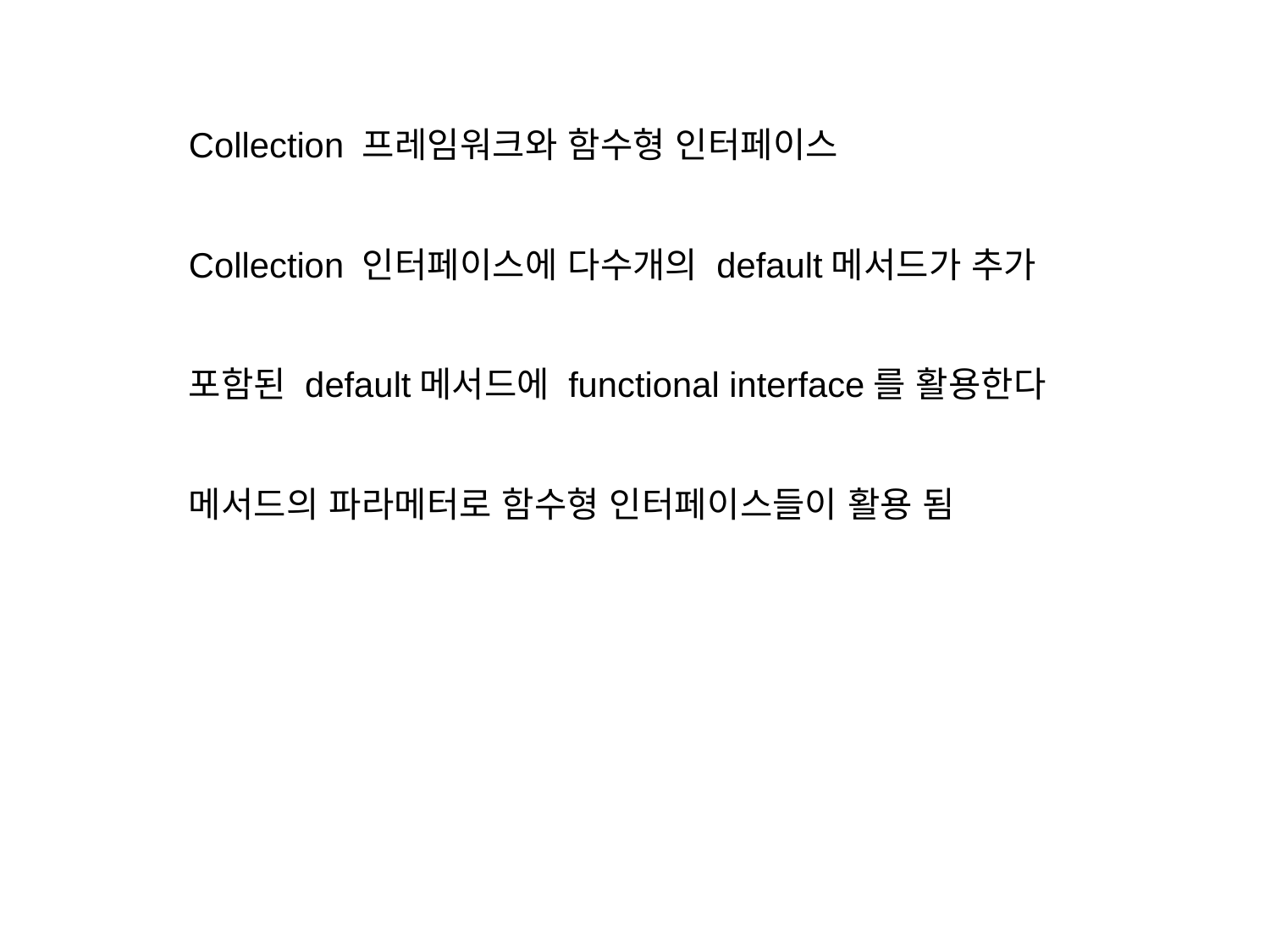

Collection 프레임워크와 함수형 인터페이스

Collection 인터페이스에 다수개의 default메서드가 추가

포함된 default메서드에 functional interface를 활용한다

메서드의 파라메터로 함수형 인터페이스들이 활용 됨